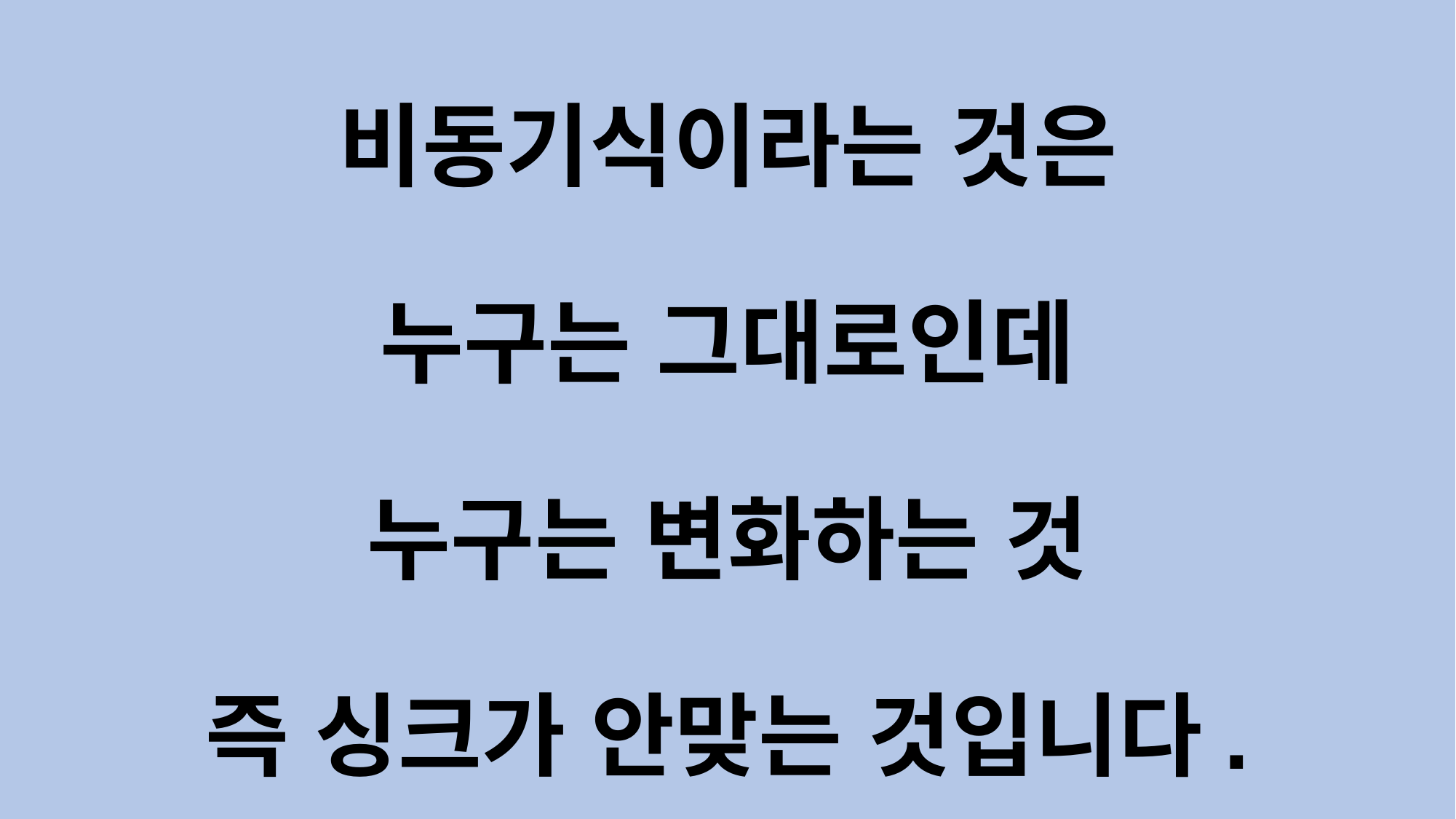

# 비동기식이라는 것은 누구는 그대로인데 누구는 변화하는 것 즉 싱크가 안맞는 것입니다.